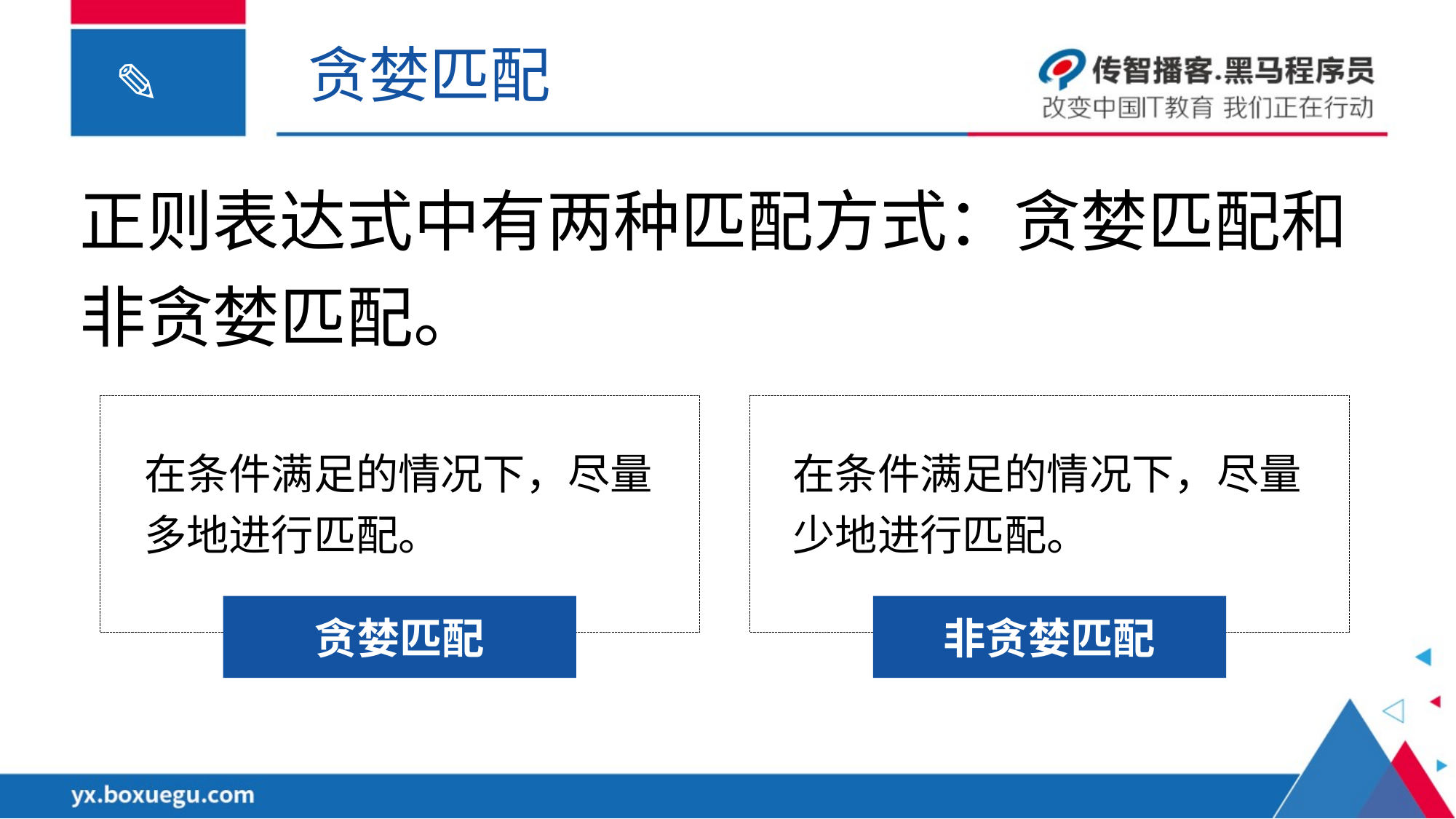

贪婪匹配
正则表达式中有两种匹配方式：贪婪匹配和非贪婪匹配。

在条件满足的情况下，尽量多地进行匹配。
在条件满足的情况下，尽量少地进行匹配。
贪婪匹配
非贪婪匹配